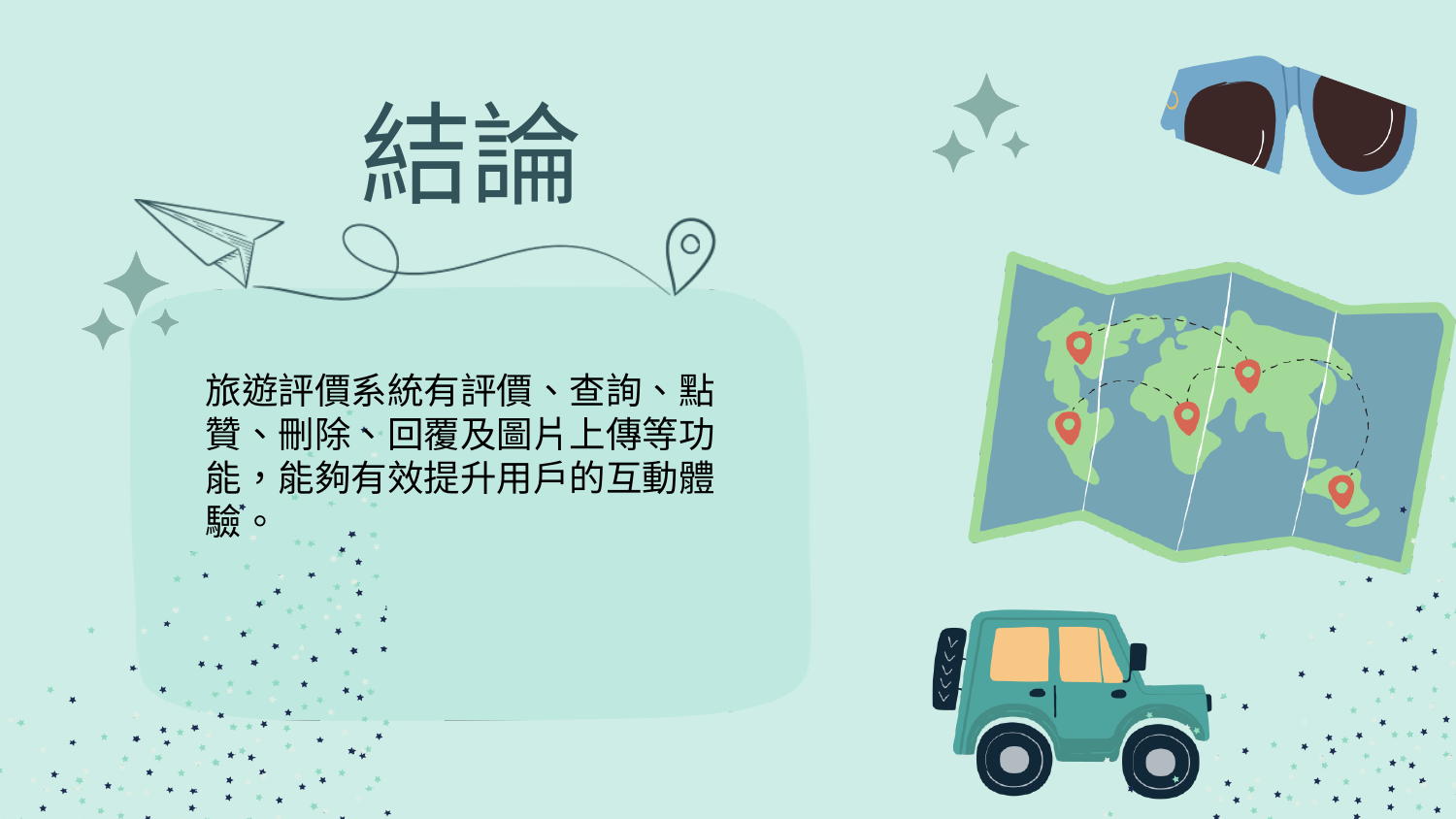

結論

旅遊評價系統有評價、查詢、點贊、刪除、回覆及圖片上傳等功能，能夠有效提升用戶的互動體驗。